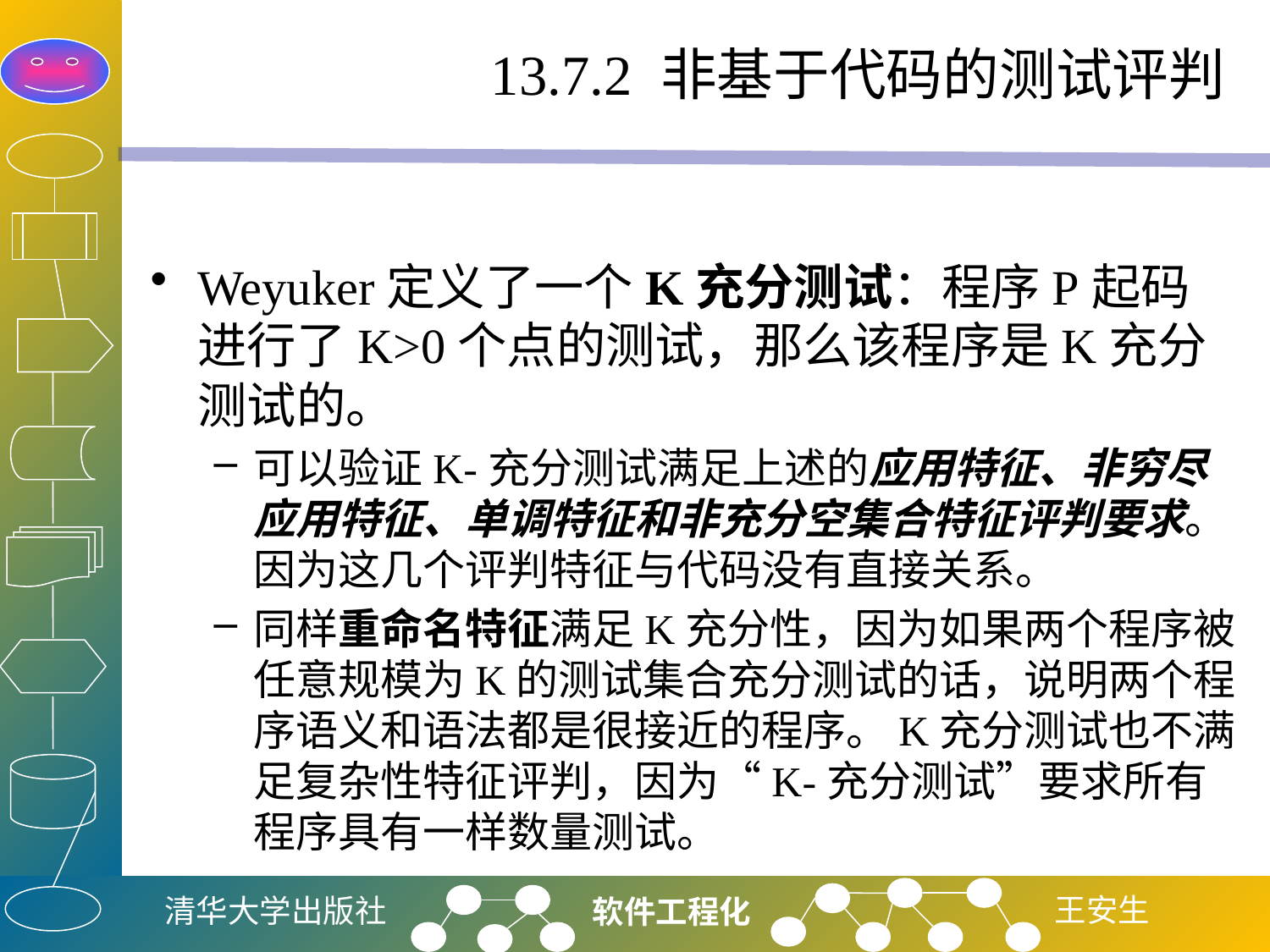

# 13.7.2 非基于代码的测试评判

Weyuker定义了一个K充分测试：程序P起码进行了K>0个点的测试，那么该程序是K充分测试的。
可以验证K-充分测试满足上述的应用特征、非穷尽应用特征、单调特征和非充分空集合特征评判要求。因为这几个评判特征与代码没有直接关系。
同样重命名特征满足K充分性，因为如果两个程序被任意规模为K的测试集合充分测试的话，说明两个程序语义和语法都是很接近的程序。K充分测试也不满足复杂性特征评判，因为“K-充分测试”要求所有程序具有一样数量测试。